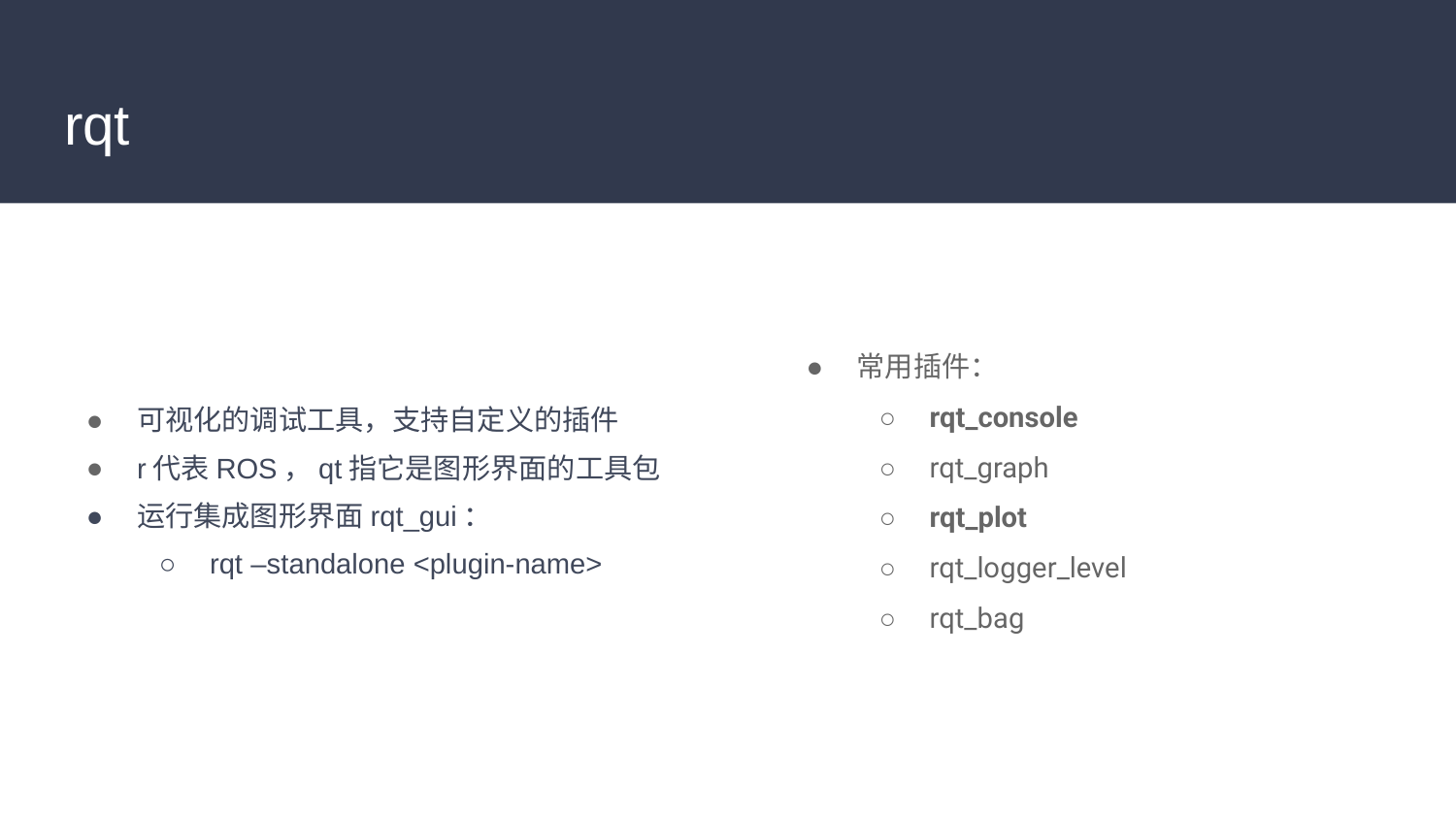

# rqt
可视化的调试工具，支持自定义的插件
r代表ROS，qt指它是图形界面的工具包
运行集成图形界面rqt_gui：
rqt –standalone <plugin-name>
常用插件：
rqt_console
rqt_graph
rqt_plot
rqt_logger_level
rqt_bag